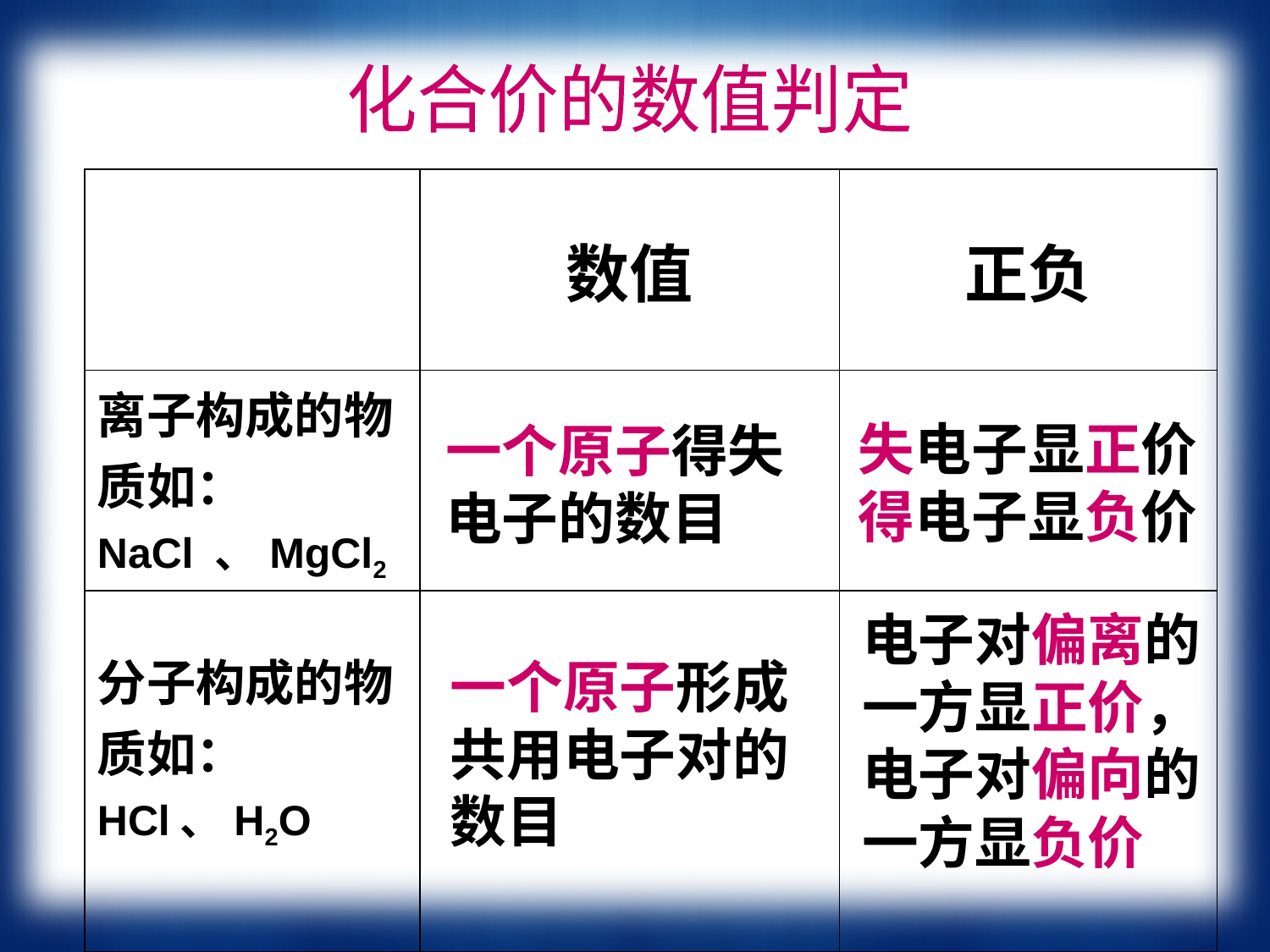

化合价的数值判定
|  | 数值 | 正负 |
| --- | --- | --- |
| 离子构成的物质如：NaCl 、MgCl2 |  |  |
| 分子构成的物质如： HCl、H2O |  |  |
失电子显正价
得电子显负价
一个原子得失电子的数目
电子对偏离的一方显正价，电子对偏向的一方显负价
一个原子形成共用电子对的数目